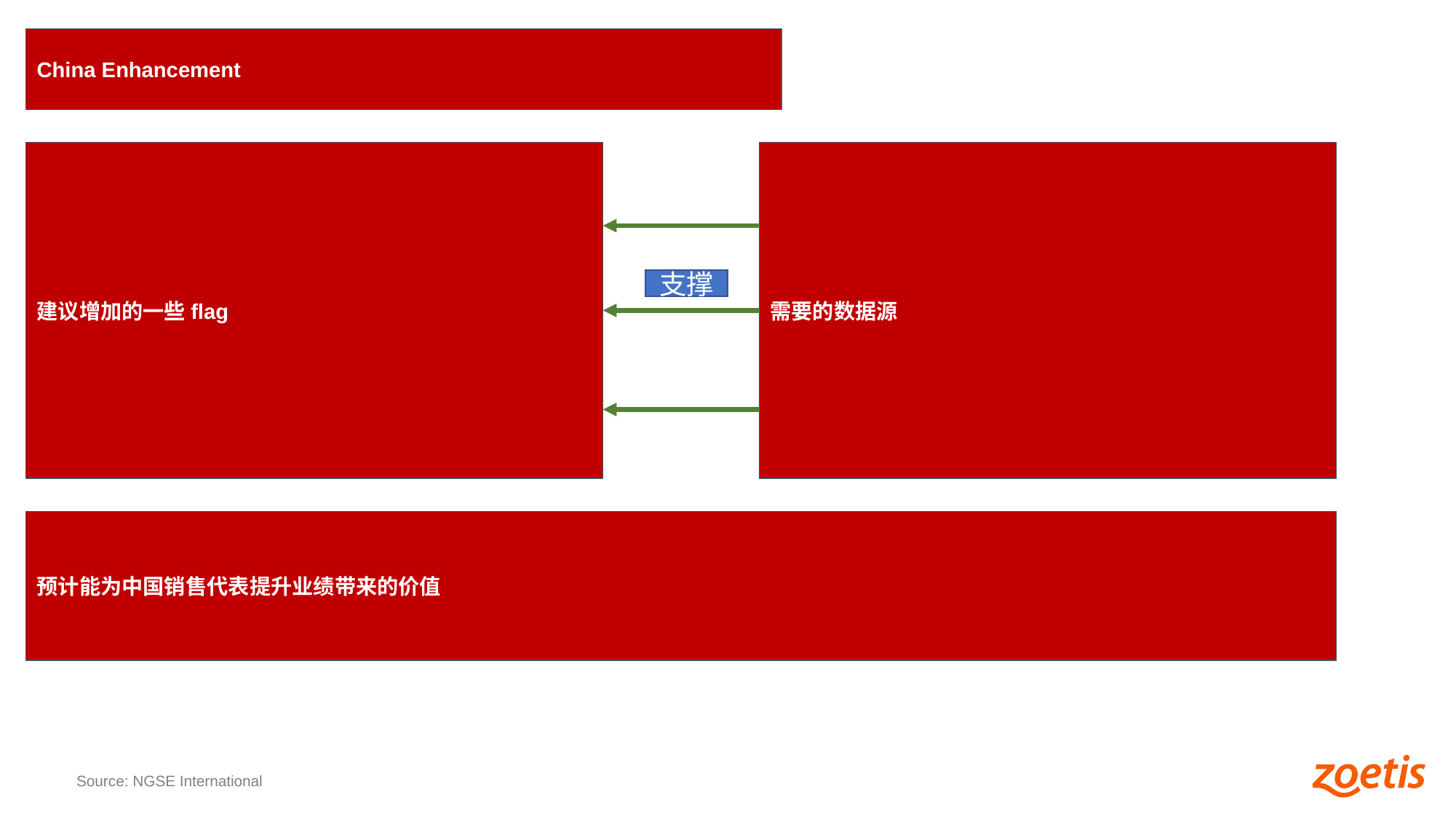

China Enhancement
建议增加的一些flag
需要的数据源
支撑
预计能为中国销售代表提升业绩带来的价值
Source: NGSE International